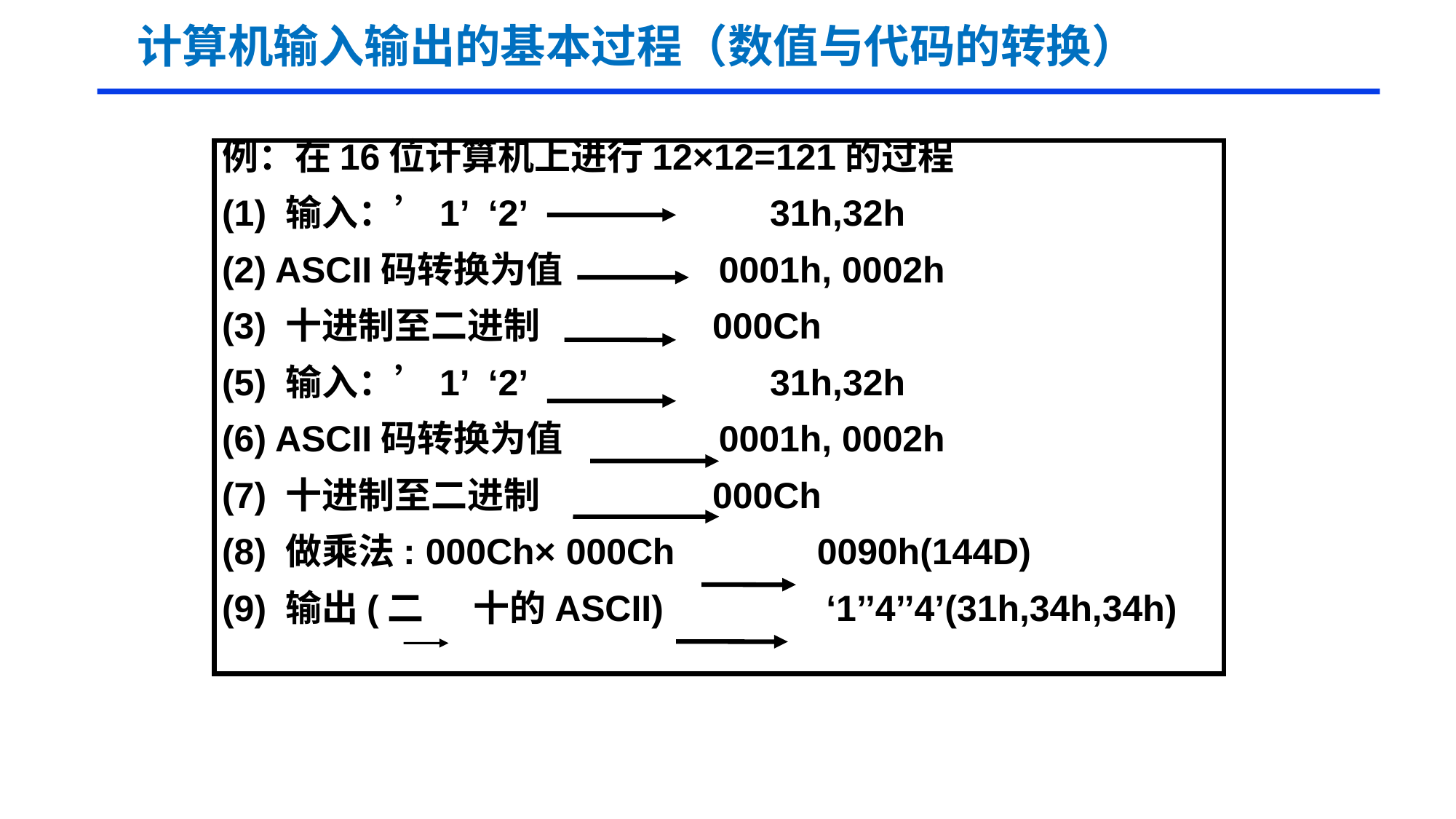

# 计算机输入输出的基本过程（数值与代码的转换）
例：在16位计算机上进行12×12=121的过程
(1) 输入：’1’  ‘2’                        31h,32h
(2) ASCII码转换为值                  0001h, 0002h
(3) 十进制至二进制                    000Ch
(5) 输入：’1’  ‘2’                        31h,32h
(6) ASCII码转换为值                  0001h, 0002h
(7) 十进制至二进制                    000Ch
(8) 做乘法: 000Ch× 000Ch              0090h(144D)
(9) 输出(二      十的ASCII)                ‘1’’4’’4’(31h,34h,34h)